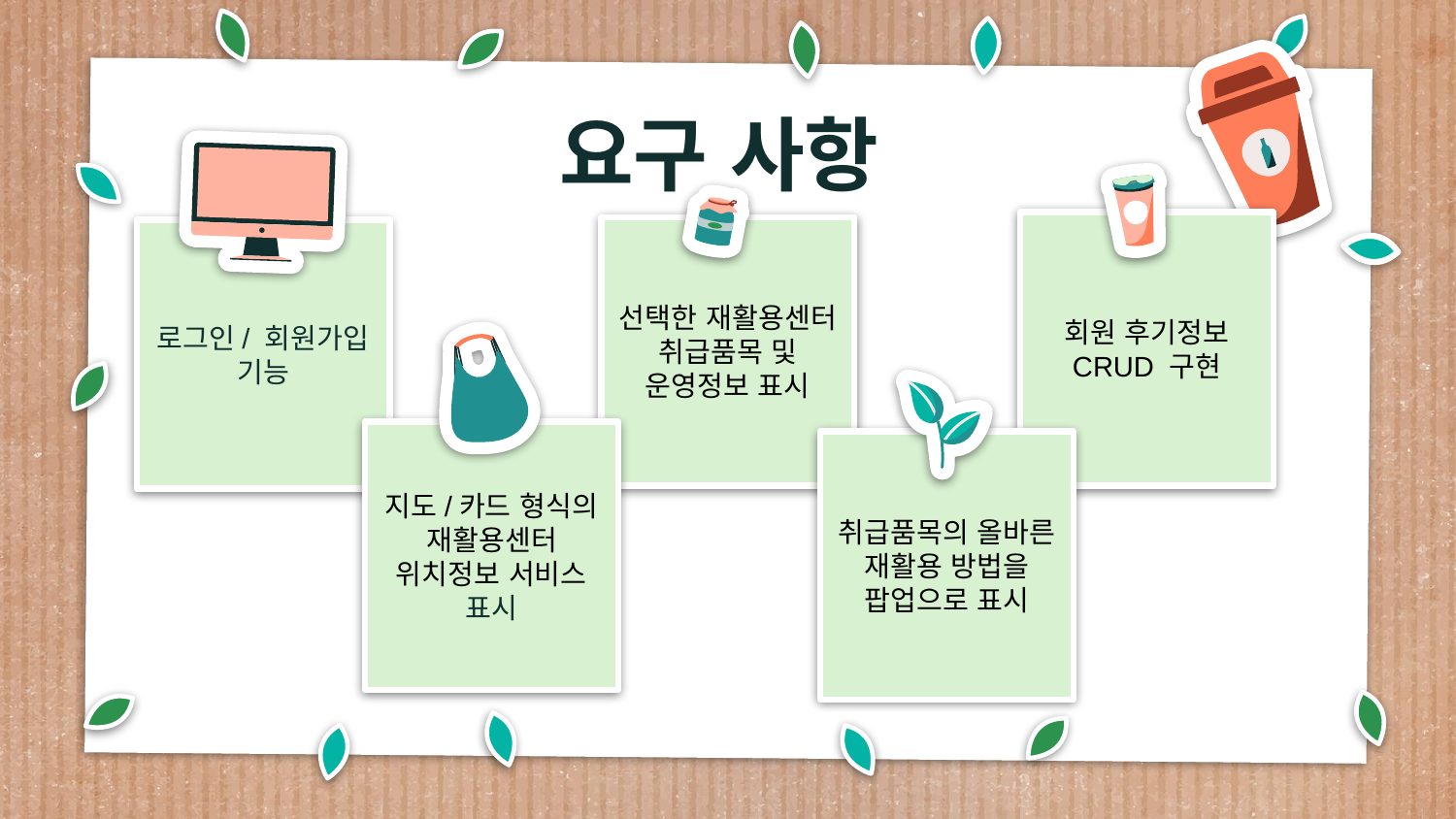

# 요구 사항

회원 후기정보 CRUD 구현
선택한 재활용센터 취급품목 및 운영정보 표시
로그인/ 회원가입 기능

지도/카드 형식의 재활용센터 위치정보 서비스
표시
취급품목의 올바른 재활용 방법을 팝업으로 표시